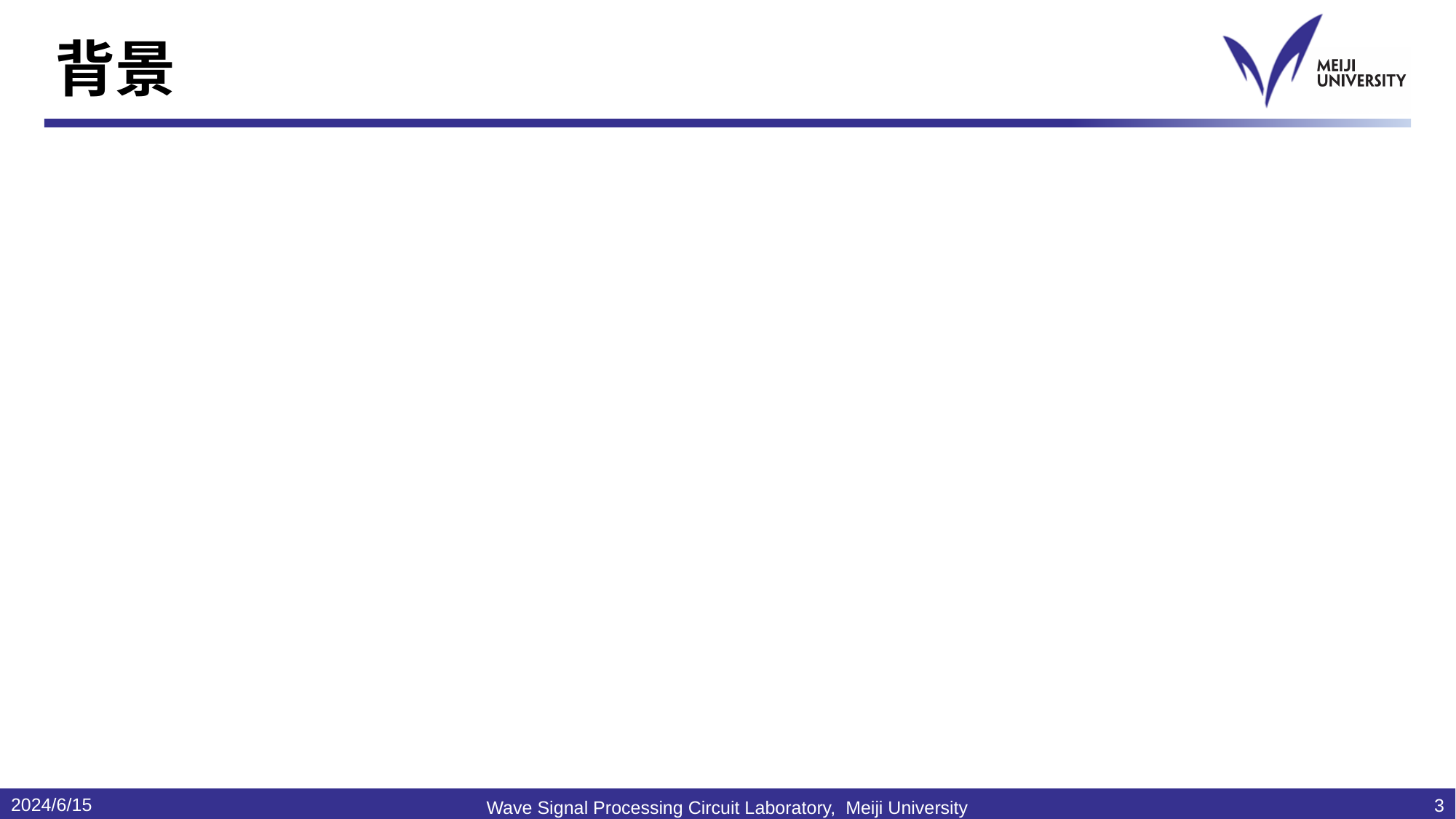

# 背景
2024/6/15
3
Wave Signal Processing Circuit Laboratory,  Meiji University